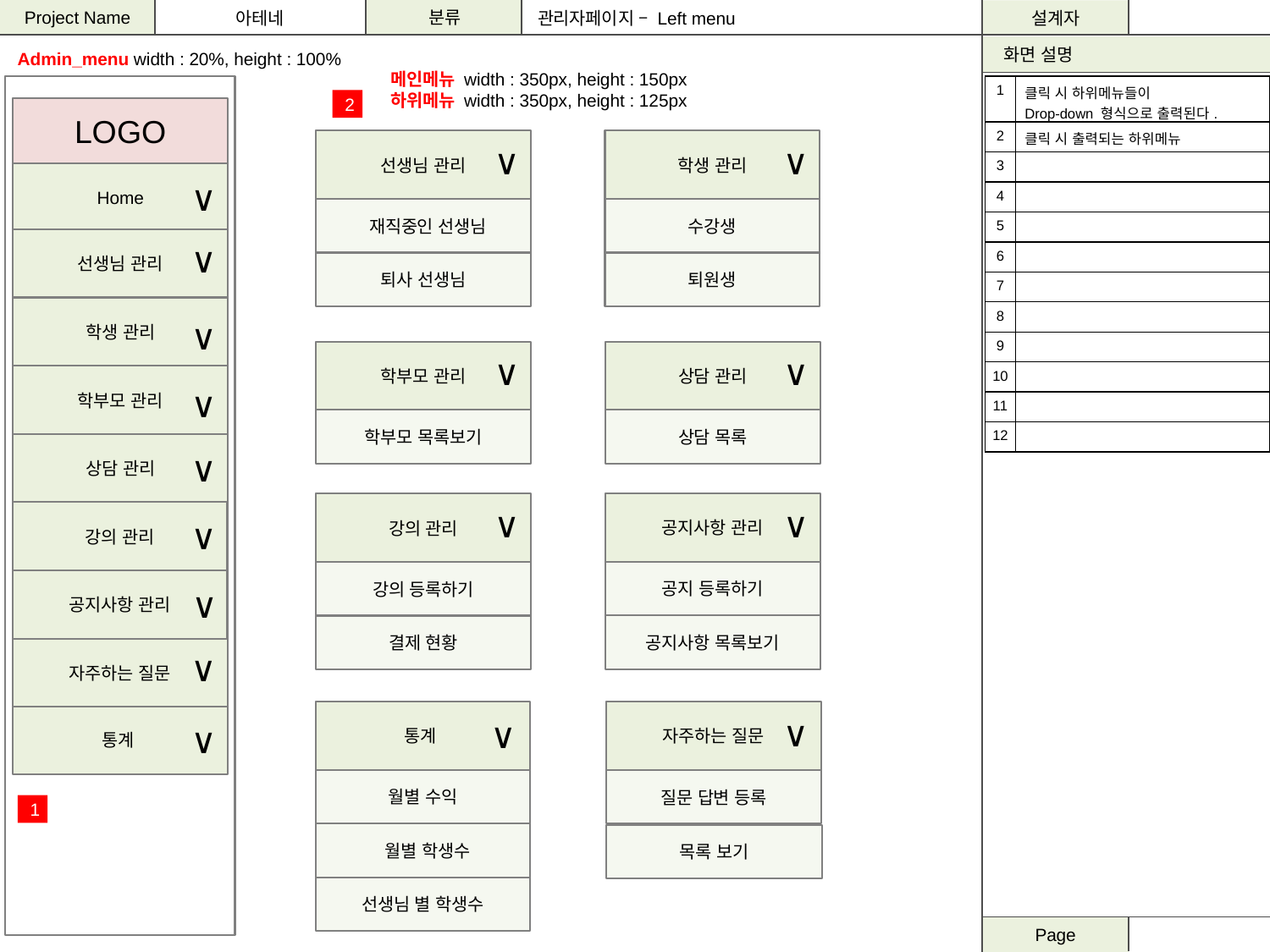

관리자페이지 – Left menu
Admin_menu width : 20%, height : 100%
메인메뉴 width : 350px, height : 150px
하위메뉴 width : 350px, height : 125px

| 1 | 클릭 시 하위메뉴들이 Drop-down 형식으로 출력된다. |
| --- | --- |
| 2 | 클릭 시 출력되는 하위메뉴 |
| 3 |  |
| 4 |  |
| 5 |  |
| 6 |  |
| 7 |  |
| 8 |  |
| 9 |  |
| 10 |  |
| 11 |  |
| 12 |  |
2
LOGO
선생님 관리
학생 관리
∨
∨
Home
∨
 재직중인 선생님
수강생
선생님 관리
∨
퇴사 선생님
퇴원생
학생 관리
∨
학부모 관리
상담 관리
∨
∨
학부모 관리
∨
학부모 목록보기
상담 목록
상담 관리
∨
공지사항 관리
강의 관리
∨
∨
강의 관리
∨
공지 등록하기
강의 등록하기
공지사항 관리
∨
공지사항 목록보기
결제 현황
자주하는 질문
∨
통계
자주하는 질문
∨
통계
∨
∨
월별 수익
질문 답변 등록
1
 월별 학생수
목록 보기
선생님 별 학생수